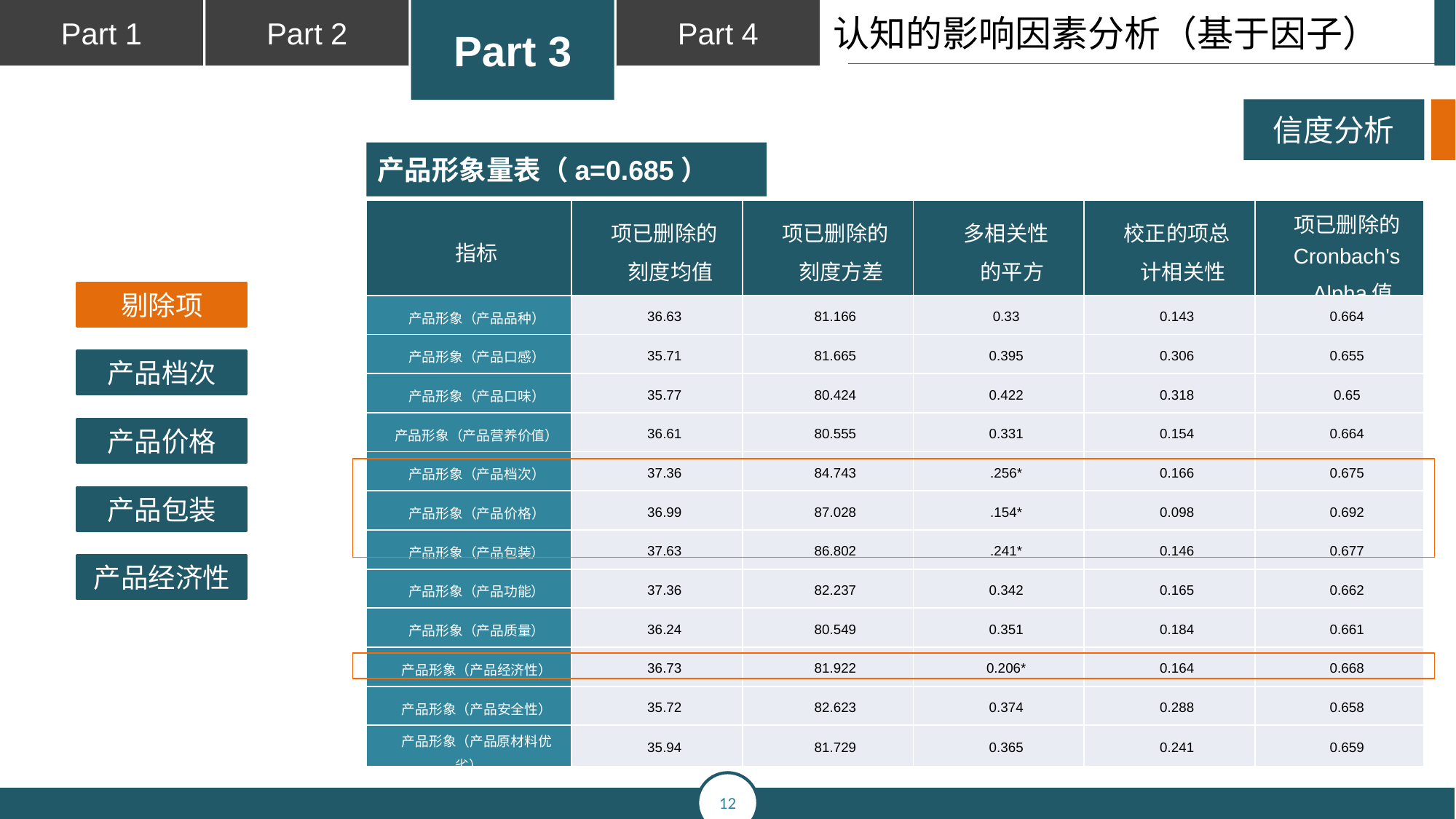

认知的影响因素分析（基于因子）
信度分析

产品形象量表（a=0.685）
| 指标 | 项已删除的 刻度均值 | 项已删除的 刻度方差 | 多相关性 的平方 | 校正的项总 计相关性 | 项已删除的 Cronbach's Alpha值 |
| --- | --- | --- | --- | --- | --- |
| 产品形象（产品品种） | 36.63 | 81.166 | 0.33 | 0.143 | 0.664 |
| 产品形象（产品口感） | 35.71 | 81.665 | 0.395 | 0.306 | 0.655 |
| 产品形象（产品口味） | 35.77 | 80.424 | 0.422 | 0.318 | 0.65 |
| 产品形象（产品营养价值） | 36.61 | 80.555 | 0.331 | 0.154 | 0.664 |
| 产品形象（产品档次） | 37.36 | 84.743 | .256\* | 0.166 | 0.675 |
| 产品形象（产品价格） | 36.99 | 87.028 | .154\* | 0.098 | 0.692 |
| 产品形象（产品包装） | 37.63 | 86.802 | .241\* | 0.146 | 0.677 |
| 产品形象（产品功能） | 37.36 | 82.237 | 0.342 | 0.165 | 0.662 |
| 产品形象（产品质量） | 36.24 | 80.549 | 0.351 | 0.184 | 0.661 |
| 产品形象（产品经济性） | 36.73 | 81.922 | 0.206\* | 0.164 | 0.668 |
| 产品形象（产品安全性） | 35.72 | 82.623 | 0.374 | 0.288 | 0.658 |
| 产品形象（产品原材料优劣） | 35.94 | 81.729 | 0.365 | 0.241 | 0.659 |
剔除项
产品档次
产品价格

产品包装
产品经济性